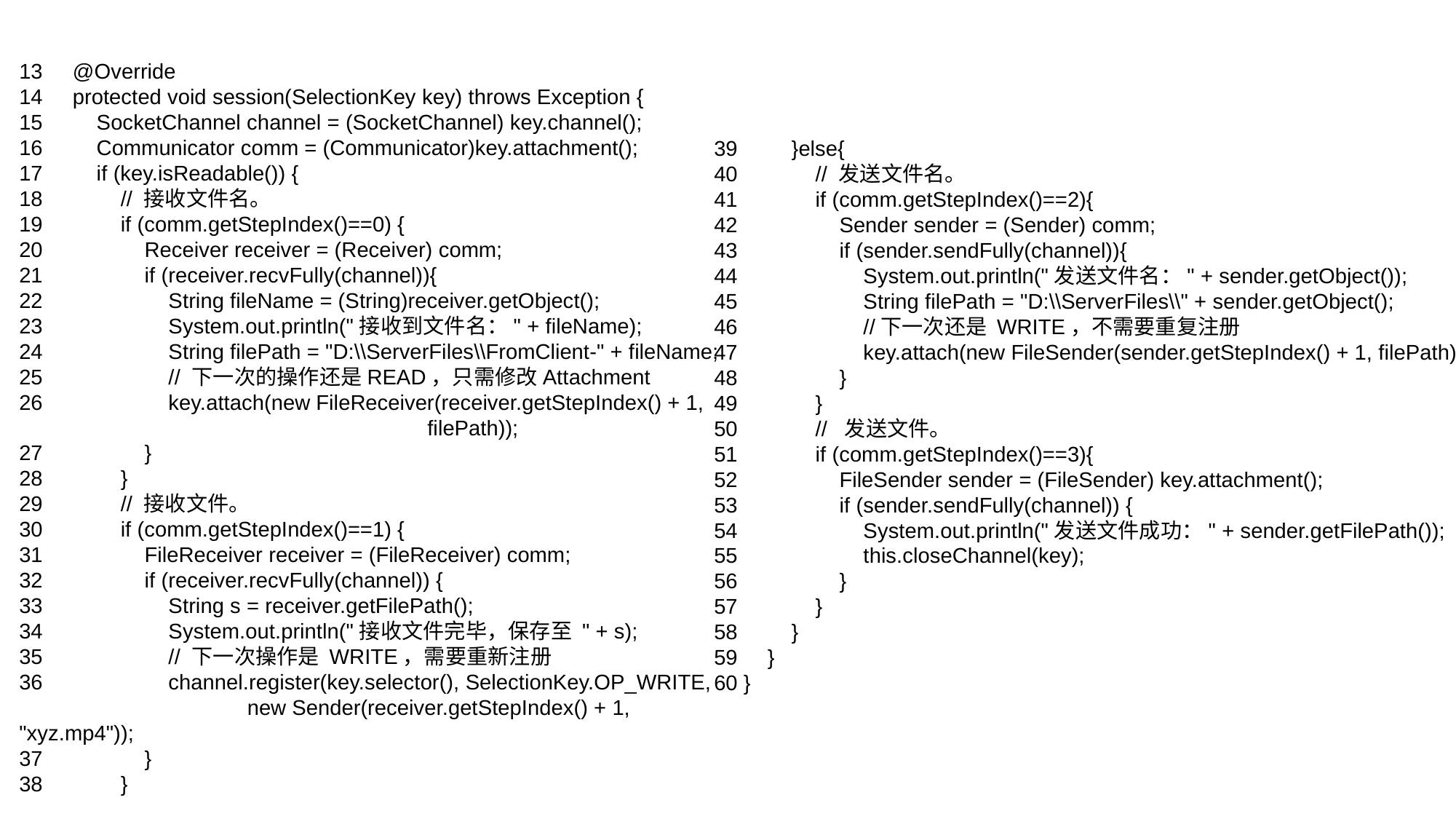

13     @Override
14     protected void session(SelectionKey key) throws Exception {
15         SocketChannel channel = (SocketChannel) key.channel();
16         Communicator comm = (Communicator)key.attachment();
17         if (key.isReadable()) {
18             // 接收文件名。
19             if (comm.getStepIndex()==0) {
20                 Receiver receiver = (Receiver) comm;
21                 if (receiver.recvFully(channel)){
22                     String fileName = (String)receiver.getObject();
23                     System.out.println("接收到文件名：" + fileName);
24                     String filePath = "D:\\ServerFiles\\FromClient-" + fileName;
25                     // 下一次的操作还是READ，只需修改Attachment
26                     key.attach(new FileReceiver(receiver.getStepIndex() + 1,
                                                                    filePath));
27                 }
28             }
29             // 接收文件。
30             if (comm.getStepIndex()==1) {
31                 FileReceiver receiver = (FileReceiver) comm;
32                 if (receiver.recvFully(channel)) {
33                     String s = receiver.getFilePath();
34                     System.out.println("接收文件完毕，保存至 " + s);
35                     // 下一次操作是 WRITE，需要重新注册
36                     channel.register(key.selector(), SelectionKey.OP_WRITE,
                                      new Sender(receiver.getStepIndex() + 1, "xyz.mp4"));
37                 }
38             }
39         }else{
40             // 发送文件名。
41             if (comm.getStepIndex()==2){
42                 Sender sender = (Sender) comm;
43                 if (sender.sendFully(channel)){
44                     System.out.println("发送文件名：" + sender.getObject());
45                     String filePath = "D:\\ServerFiles\\" + sender.getObject();
46                     //下一次还是 WRITE，不需要重复注册
47                     key.attach(new FileSender(sender.getStepIndex() + 1, filePath));
48                 }
49             }
50             //  发送文件。
51             if (comm.getStepIndex()==3){
52                 FileSender sender = (FileSender) key.attachment();
53                 if (sender.sendFully(channel)) {
54                     System.out.println("发送文件成功：" + sender.getFilePath());
55                     this.closeChannel(key);
56                 }
57             }
58         }
59     }
60 }